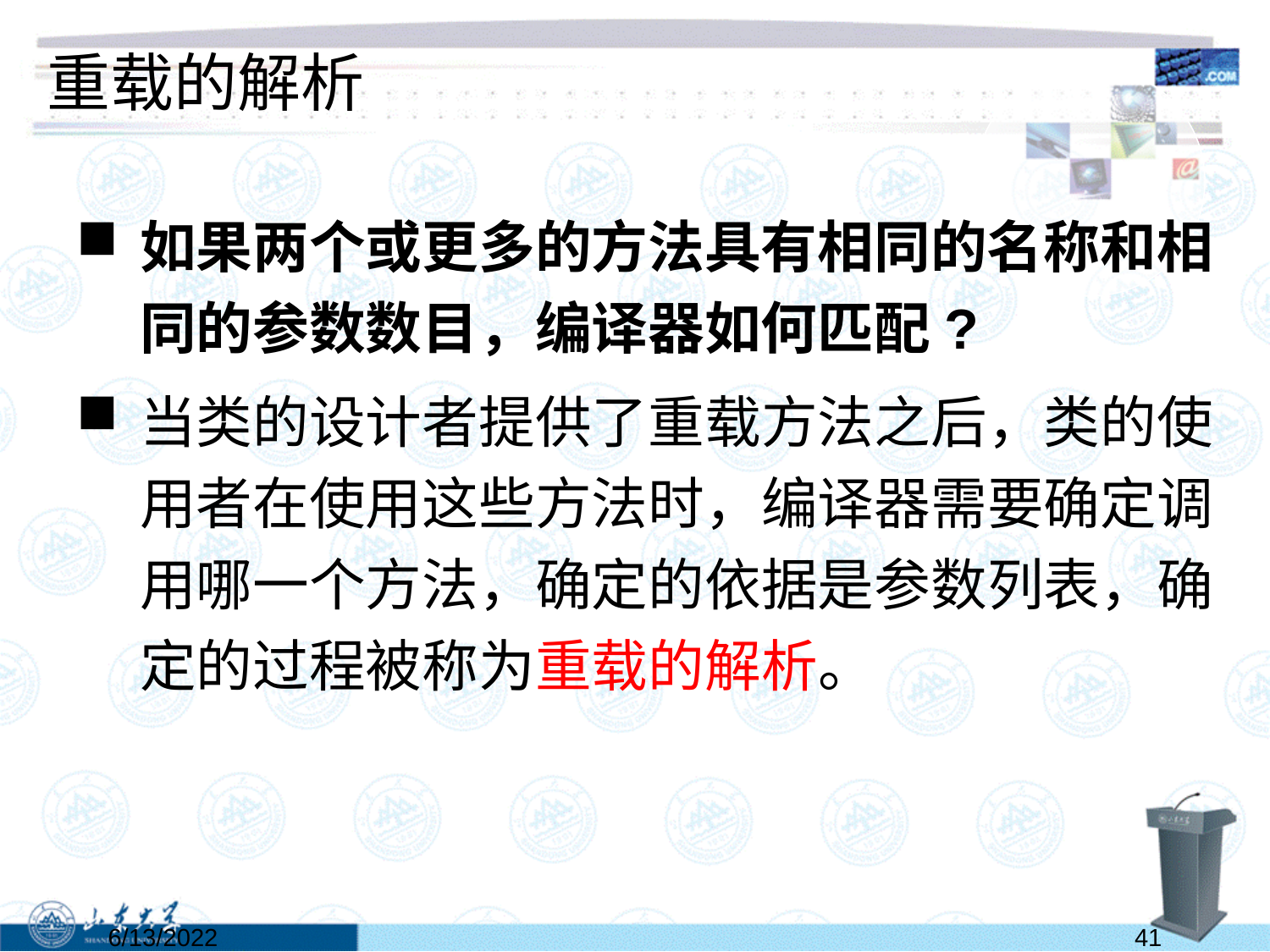

# 重载的解析
如果两个或更多的方法具有相同的名称和相同的参数数目，编译器如何匹配?
当类的设计者提供了重载方法之后，类的使用者在使用这些方法时，编译器需要确定调用哪一个方法，确定的依据是参数列表，确定的过程被称为重载的解析。
6/13/2022
41